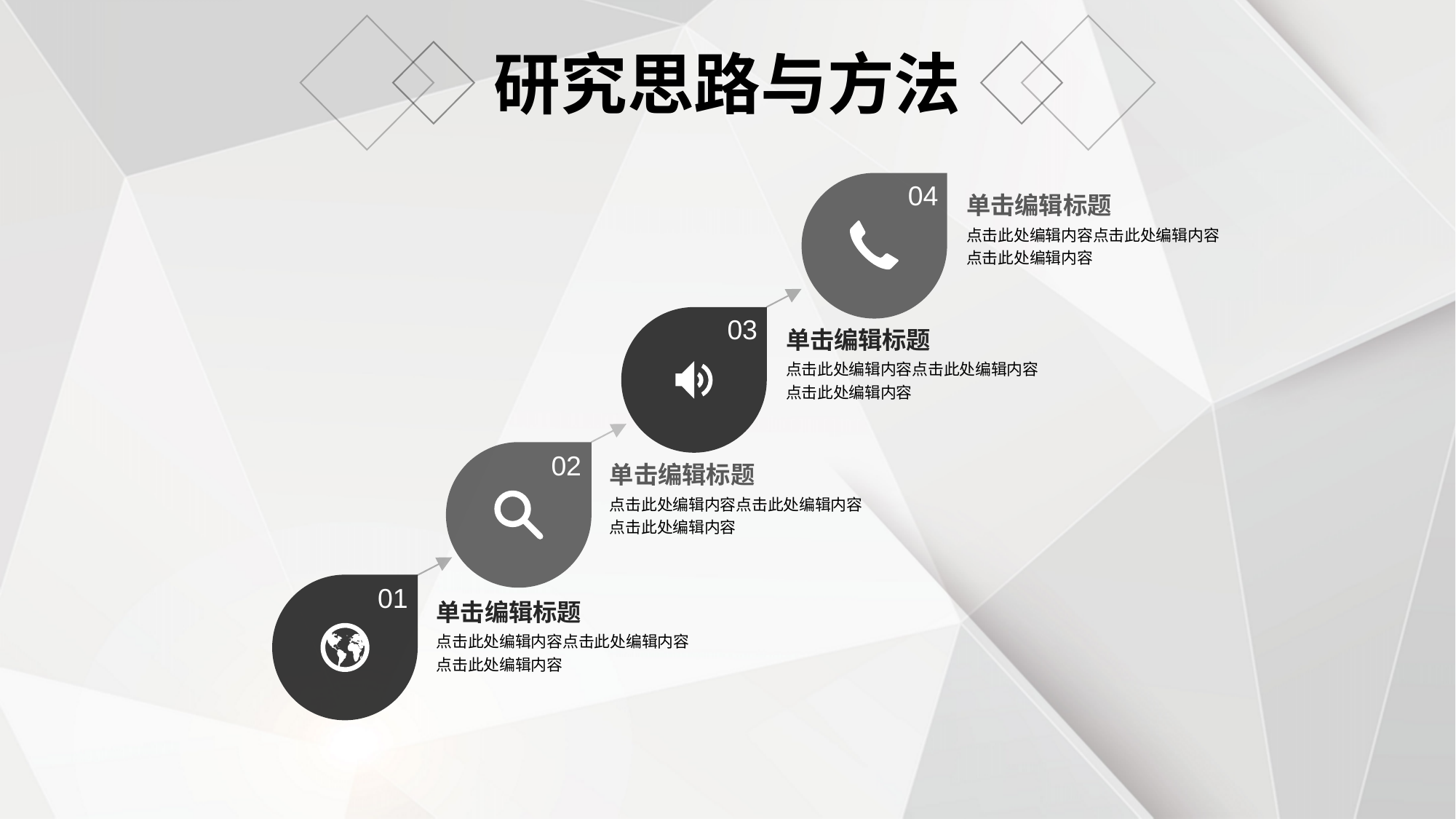

研究思路与方法

04

单击编辑标题
点击此处编辑内容点击此处编辑内容
点击此处编辑内容

03

单击编辑标题
点击此处编辑内容点击此处编辑内容
点击此处编辑内容

02

单击编辑标题
点击此处编辑内容点击此处编辑内容
点击此处编辑内容

01

单击编辑标题
点击此处编辑内容点击此处编辑内容
点击此处编辑内容